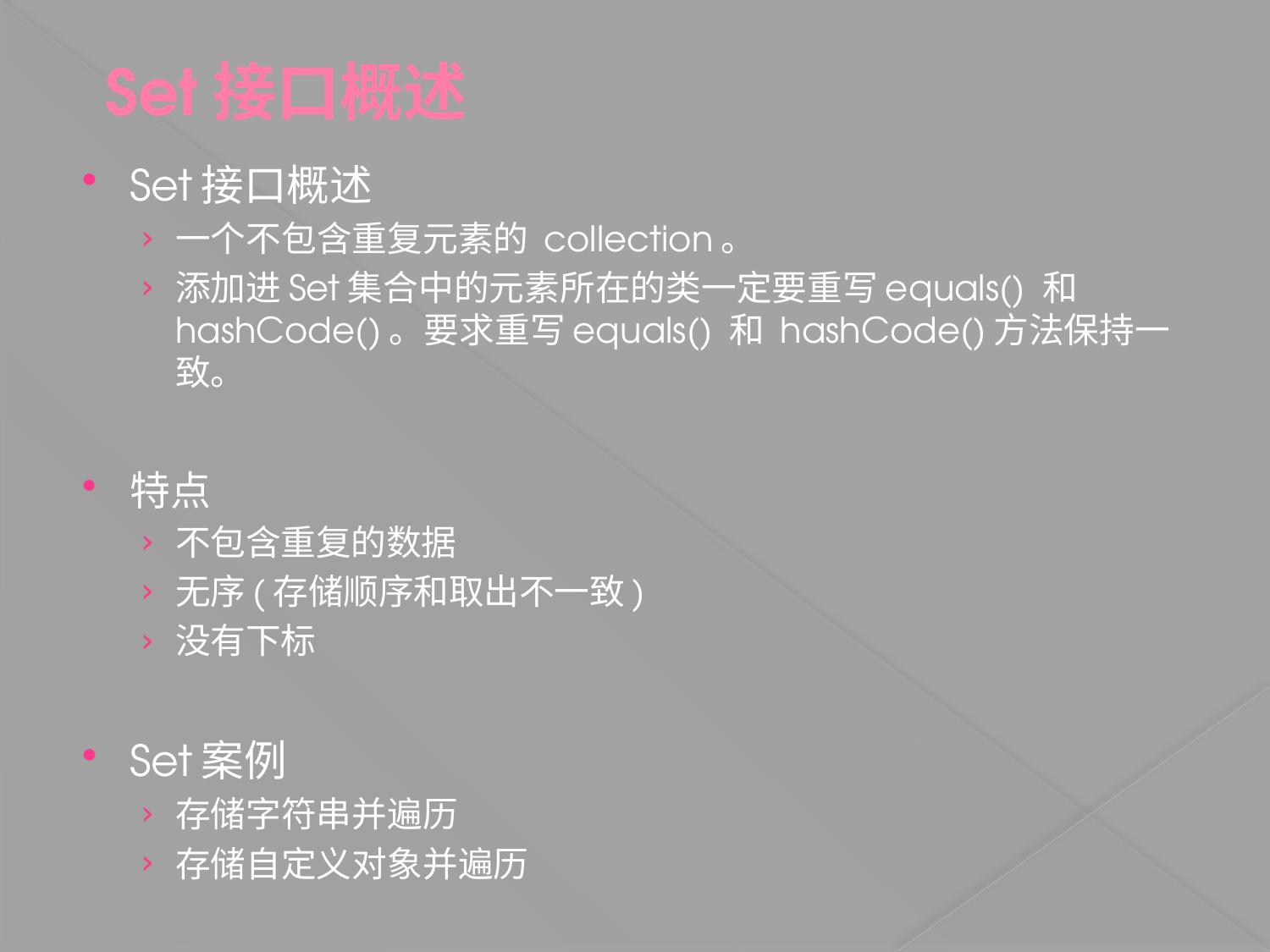

# Set接口概述
Set接口概述
一个不包含重复元素的 collection。
添加进Set集合中的元素所在的类一定要重写equals() 和 hashCode()。要求重写equals() 和 hashCode()方法保持一致。

特点
不包含重复的数据
无序(存储顺序和取出不一致)
没有下标

Set案例
存储字符串并遍历
存储自定义对象并遍历